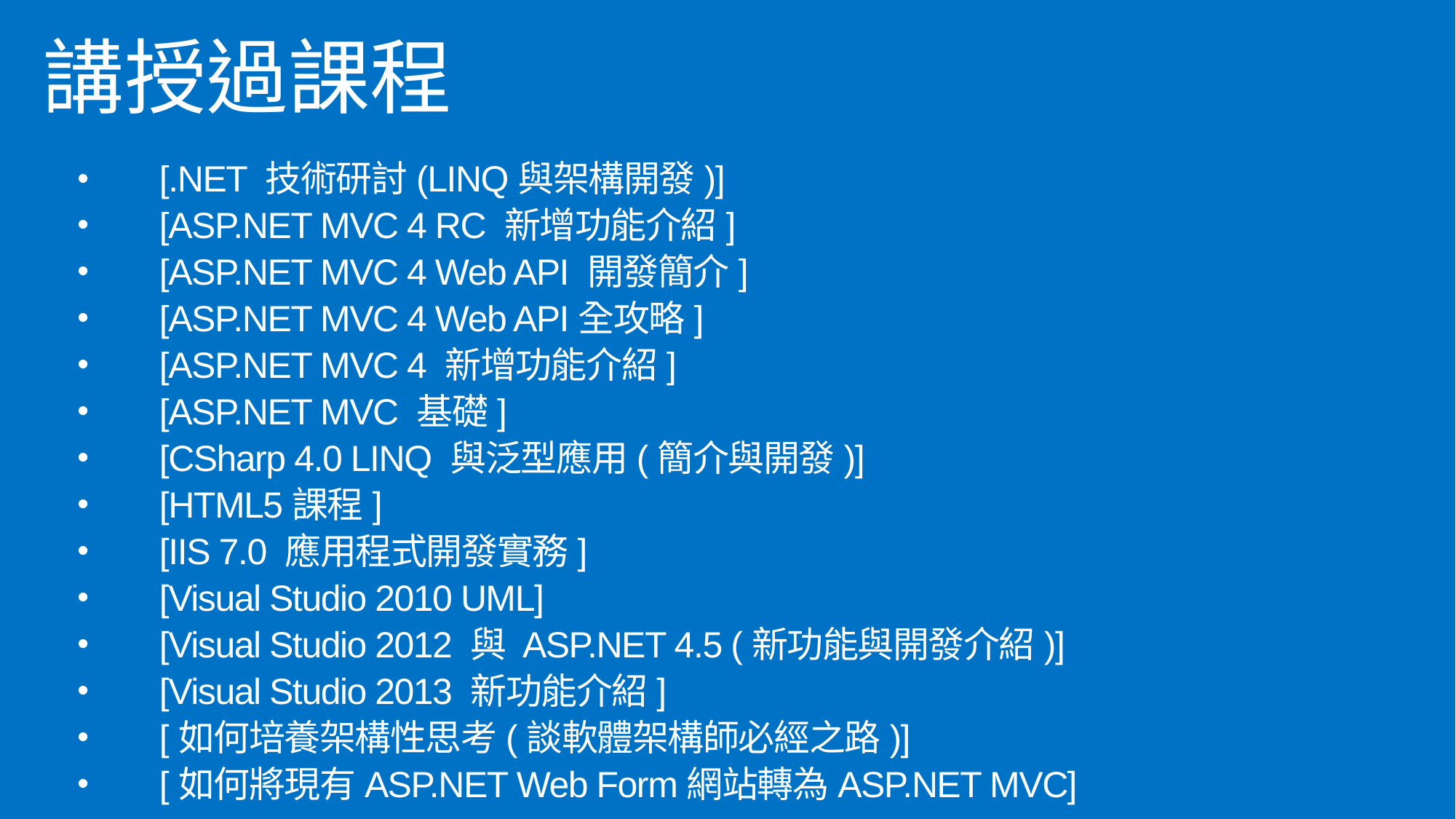

# 講授過課程
[.NET 技術研討(LINQ與架構開發)]
[ASP.NET MVC 4 RC 新增功能介紹]
[ASP.NET MVC 4 Web API 開發簡介]
[ASP.NET MVC 4 Web API全攻略]
[ASP.NET MVC 4 新增功能介紹]
[ASP.NET MVC 基礎]
[CSharp 4.0 LINQ 與泛型應用(簡介與開發)]
[HTML5課程]
[IIS 7.0 應用程式開發實務]
[Visual Studio 2010 UML]
[Visual Studio 2012 與 ASP.NET 4.5 (新功能與開發介紹)]
[Visual Studio 2013 新功能介紹]
[如何培養架構性思考(談軟體架構師必經之路)]
[如何將現有ASP.NET Web Form網站轉為ASP.NET MVC]